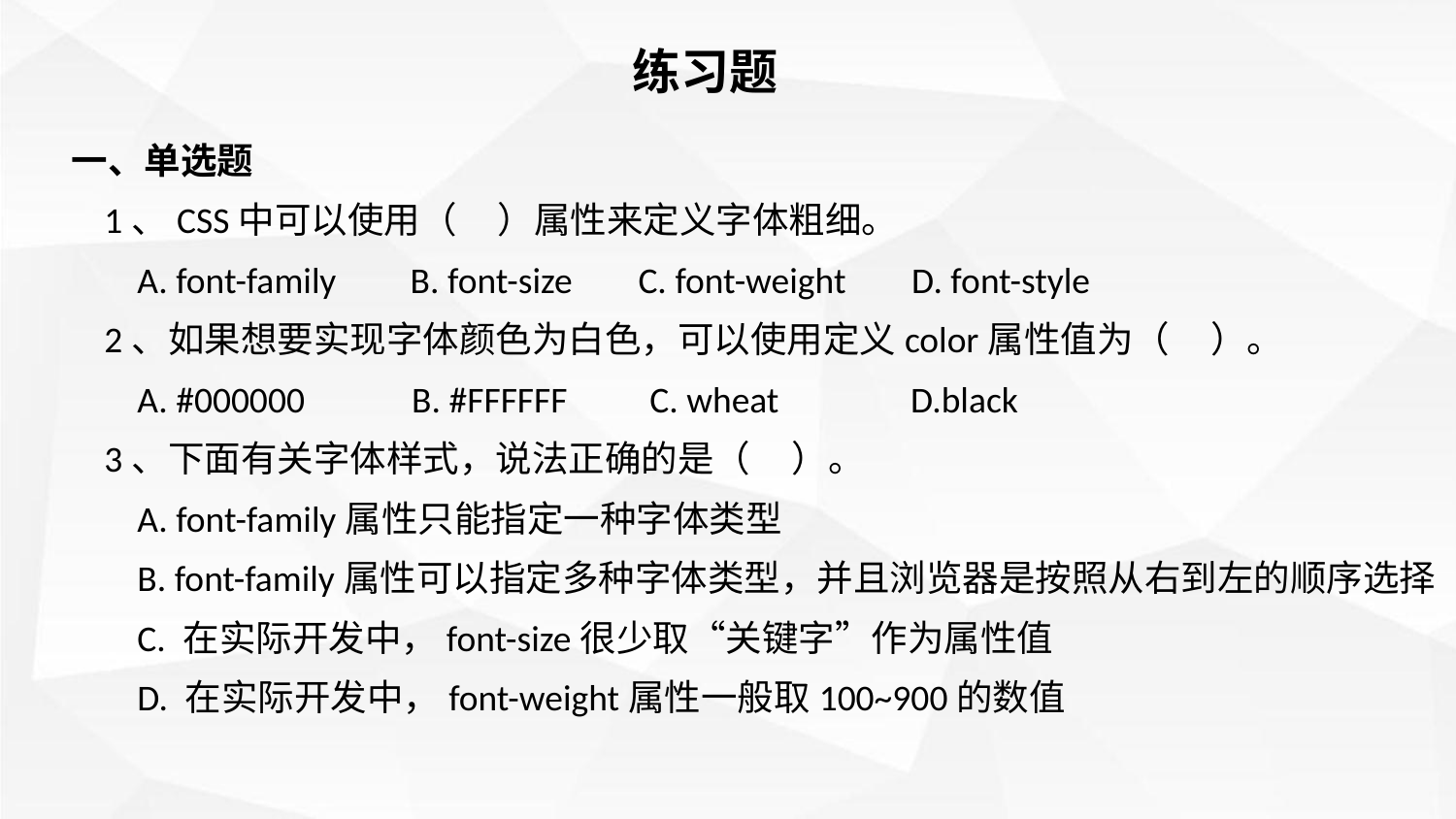

练习题
一、单选题
    1、CSS中可以使用（     ）属性来定义字体粗细。
        A. font-family         B. font-size        C. font-weight        D. font-style
    2、如果想要实现字体颜色为白色，可以使用定义color属性值为（     ）。
        A. #000000             B. #FFFFFF          C. wheat                D.black
    3、下面有关字体样式，说法正确的是（     ）。
        A. font-family属性只能指定一种字体类型
        B. font-family属性可以指定多种字体类型，并且浏览器是按照从右到左的顺序选择
        C. 在实际开发中，font-size很少取“关键字”作为属性值
        D. 在实际开发中，font-weight属性一般取100~900的数值